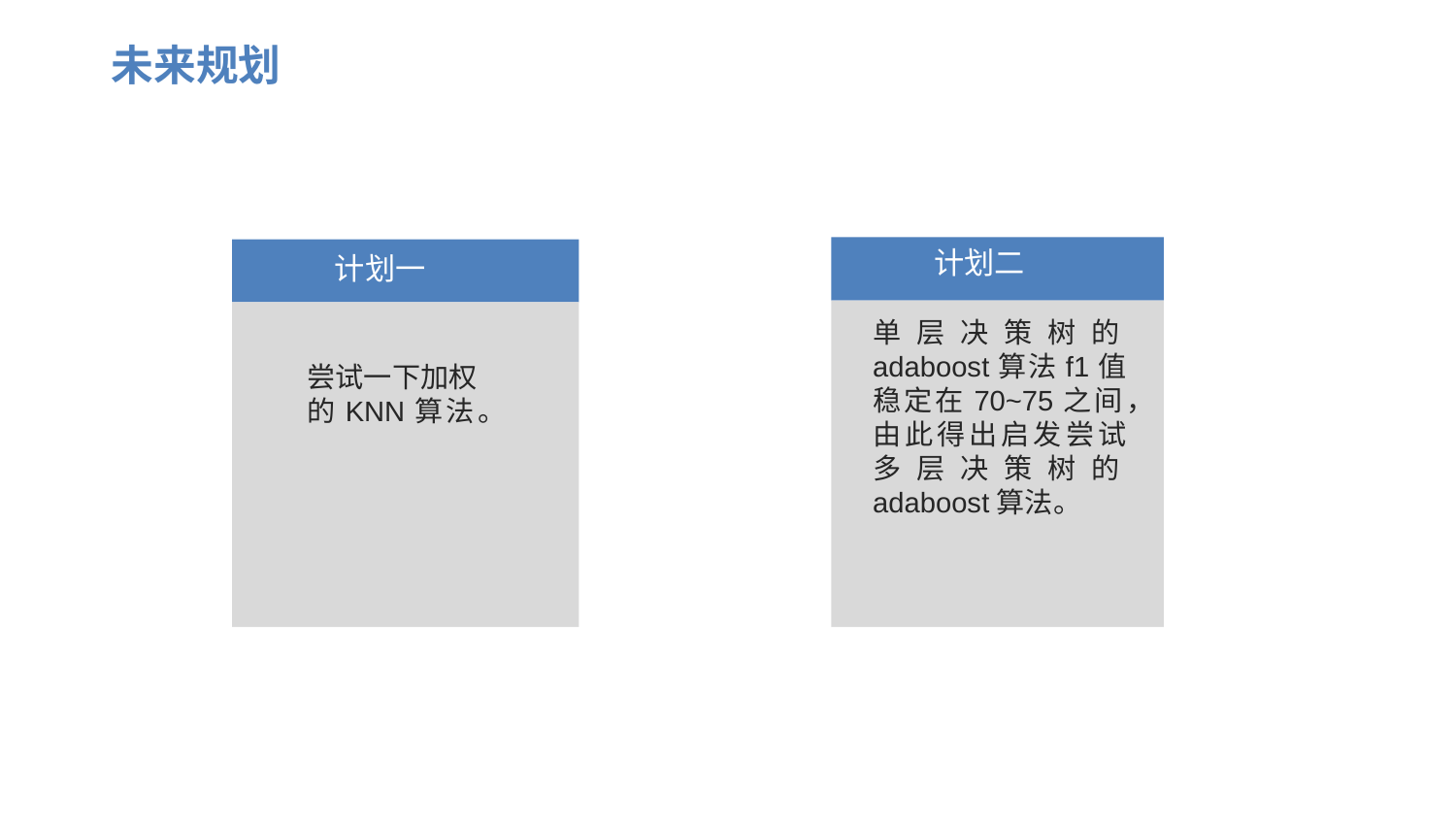

未来规划

计划二

计划一
单层决策树的adaboost算法f1值稳定在70~75之间，由此得出启发尝试多层决策树的adaboost算法。
尝试一下加权的KNN算法。